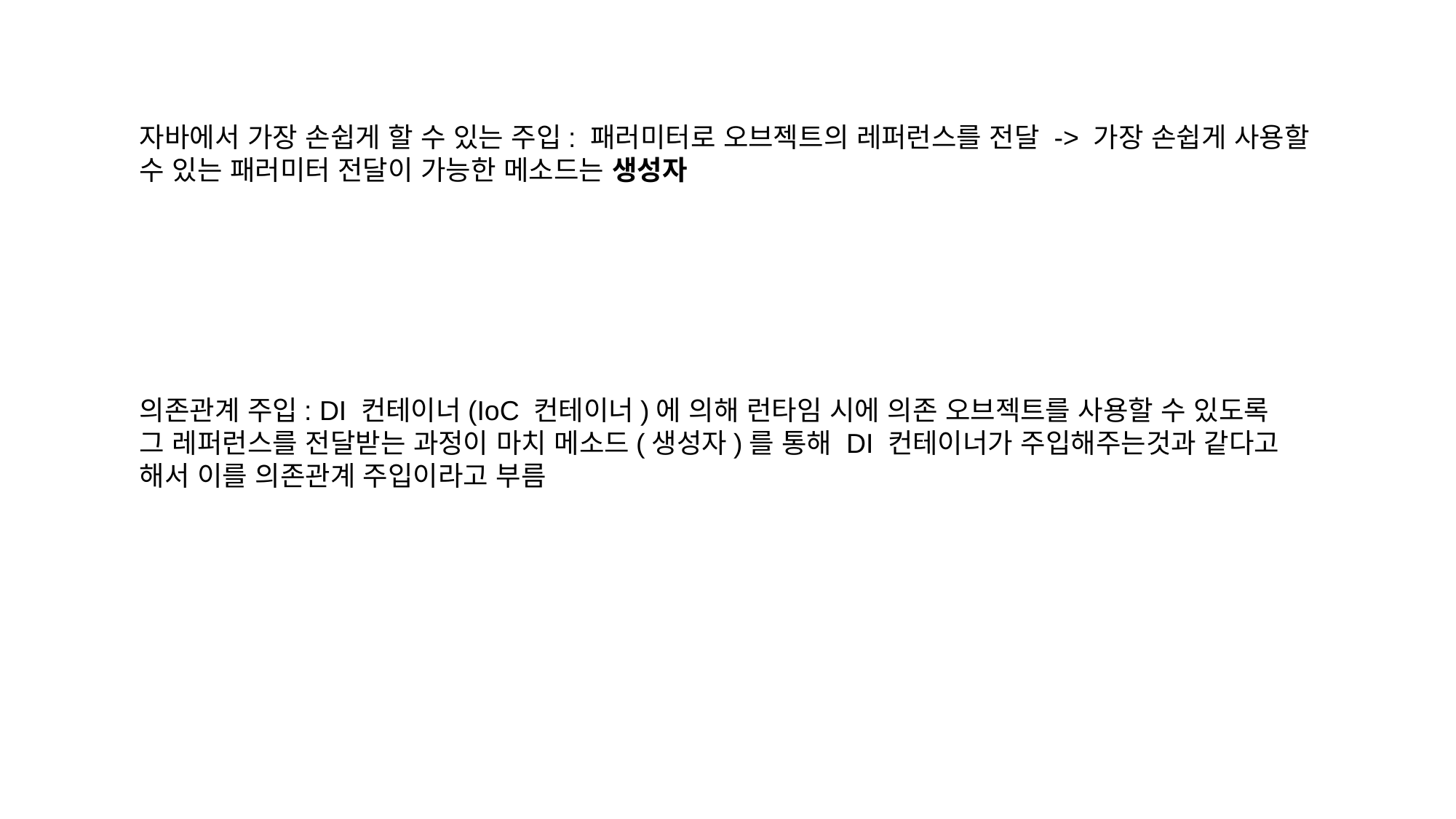

자바에서 가장 손쉽게 할 수 있는 주입: 패러미터로 오브젝트의 레퍼런스를 전달 -> 가장 손쉽게 사용할 수 있는 패러미터 전달이 가능한 메소드는 생성자
의존관계 주입: DI 컨테이너(IoC 컨테이너)에 의해 런타임 시에 의존 오브젝트를 사용할 수 있도록 그 레퍼런스를 전달받는 과정이 마치 메소드(생성자)를 통해 DI 컨테이너가 주입해주는것과 같다고 해서 이를 의존관계 주입이라고 부름